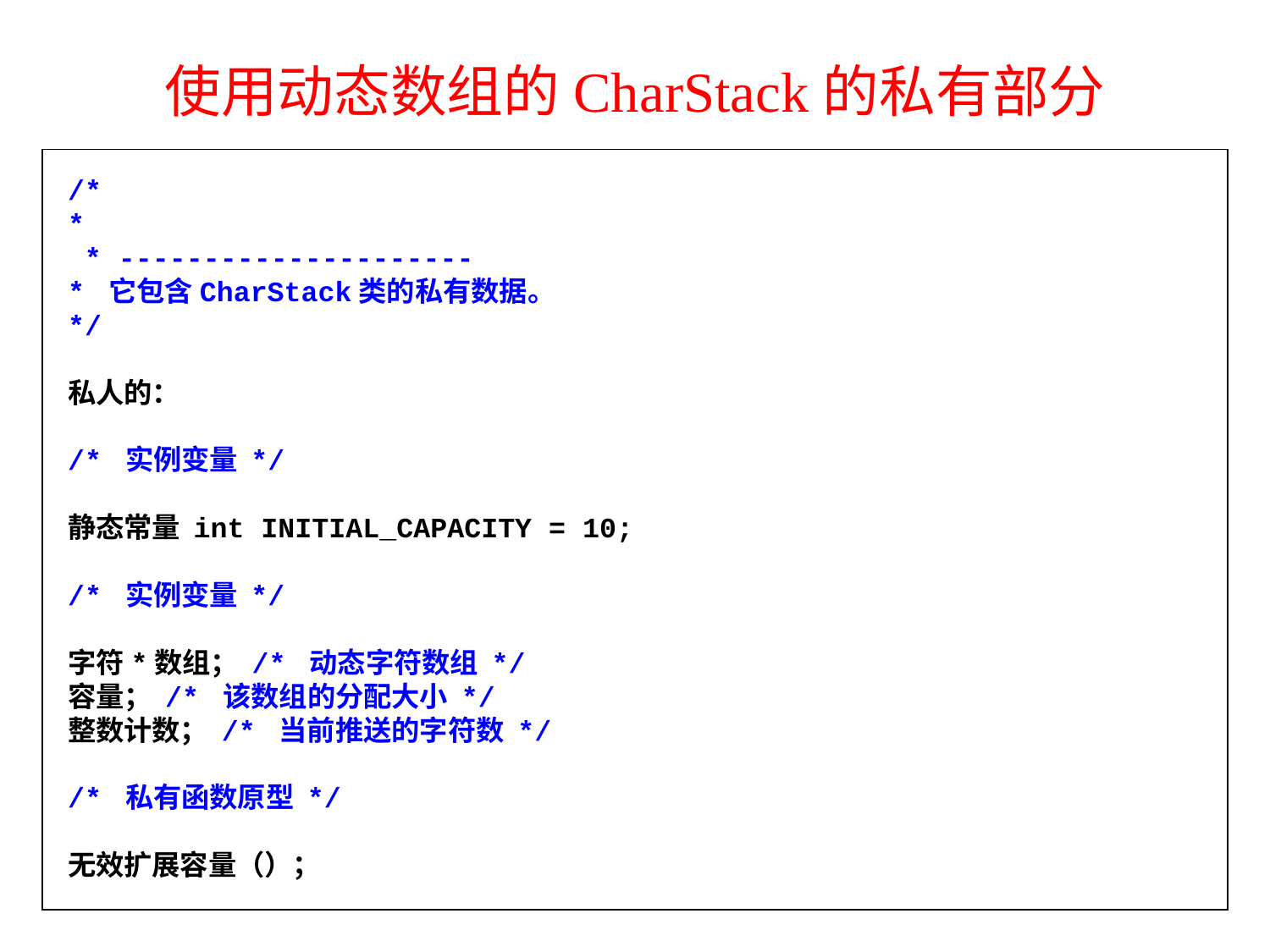

# 使用动态数组的CharStack的私有部分

/*
*
 * ---------------------
* 它包含CharStack类的私有数据。
*/

私人的：

/* 实例变量 */

静态常量 int INITIAL_CAPACITY = 10;

/* 实例变量 */

字符*数组； /* 动态字符数组 */
容量； /* 该数组的分配大小 */
整数计数； /* 当前推送的字符数 */

/* 私有函数原型 */

无效扩展容量（）；